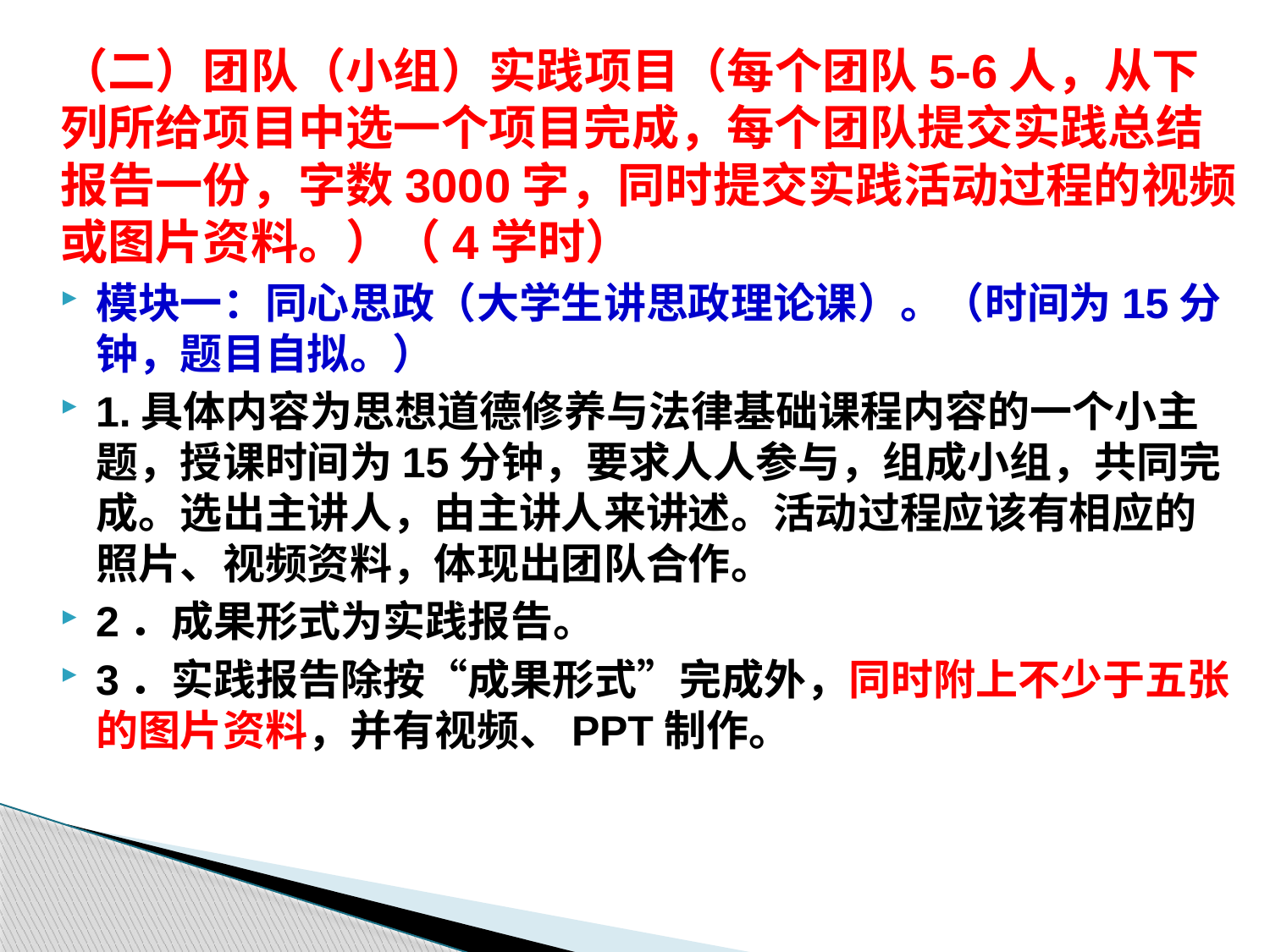

（二）团队（小组）实践项目（每个团队5-6人，从下列所给项目中选一个项目完成，每个团队提交实践总结报告一份，字数3000字，同时提交实践活动过程的视频或图片资料。）（4学时）
模块一：同心思政（大学生讲思政理论课）。（时间为15分钟，题目自拟。）
1.具体内容为思想道德修养与法律基础课程内容的一个小主题，授课时间为15分钟，要求人人参与，组成小组，共同完成。选出主讲人，由主讲人来讲述。活动过程应该有相应的照片、视频资料，体现出团队合作。
2．成果形式为实践报告。
3．实践报告除按“成果形式”完成外，同时附上不少于五张的图片资料，并有视频、PPT制作。